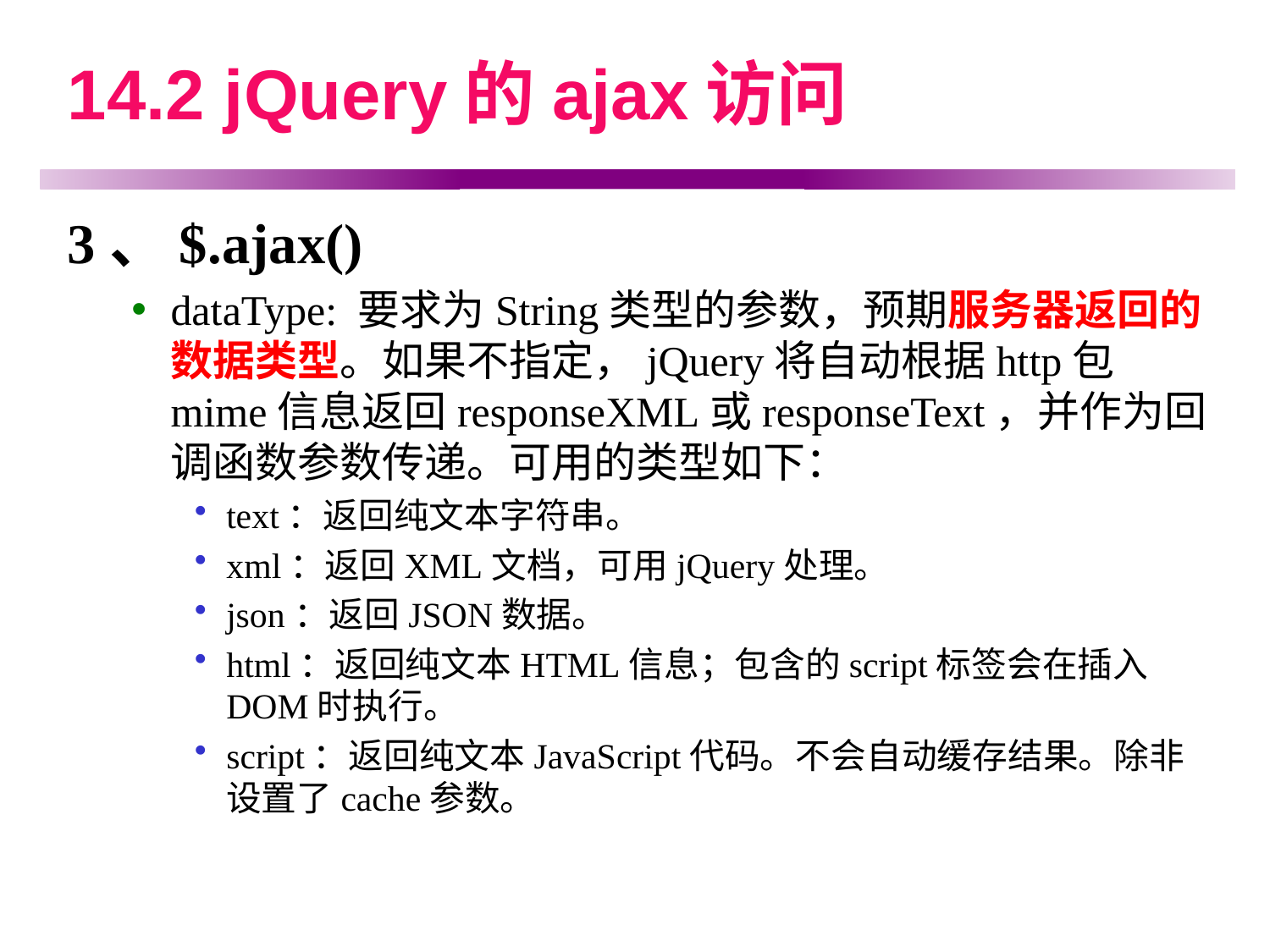

# 14.2 jQuery的ajax访问
3、$.ajax()
dataType: 要求为String类型的参数，预期服务器返回的数据类型。如果不指定，jQuery将自动根据http包mime信息返回responseXML或responseText，并作为回调函数参数传递。可用的类型如下：
text：返回纯文本字符串。
xml：返回XML文档，可用jQuery处理。
json：返回JSON数据。
html：返回纯文本HTML信息；包含的script标签会在插入DOM时执行。
script：返回纯文本JavaScript代码。不会自动缓存结果。除非设置了cache参数。